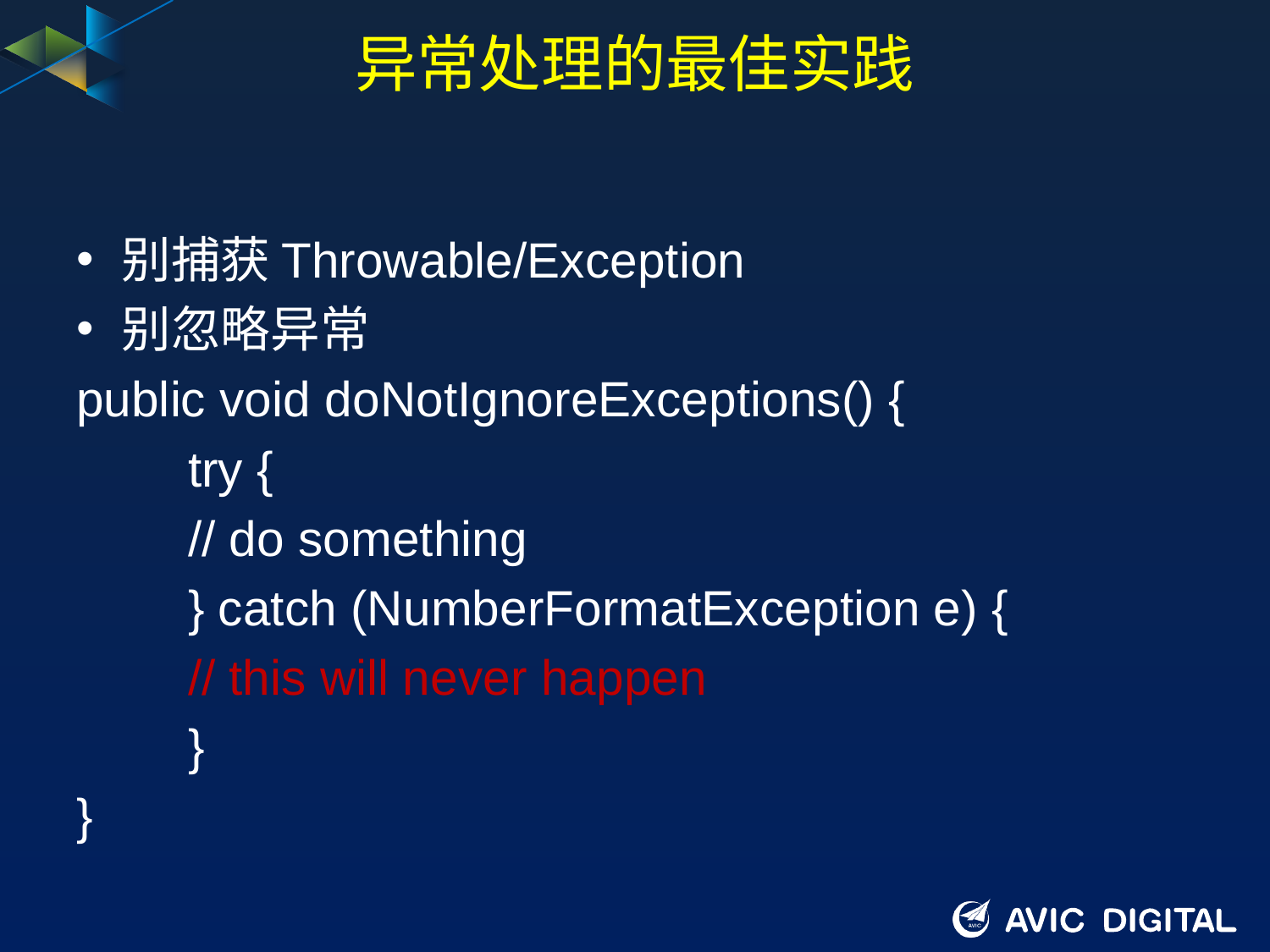

# 异常处理的最佳实践
别捕获Throwable/Exception
别忽略异常
public void doNotIgnoreExceptions() {
	try {
		// do something
	} catch (NumberFormatException e) {
		// this will never happen
	}
}